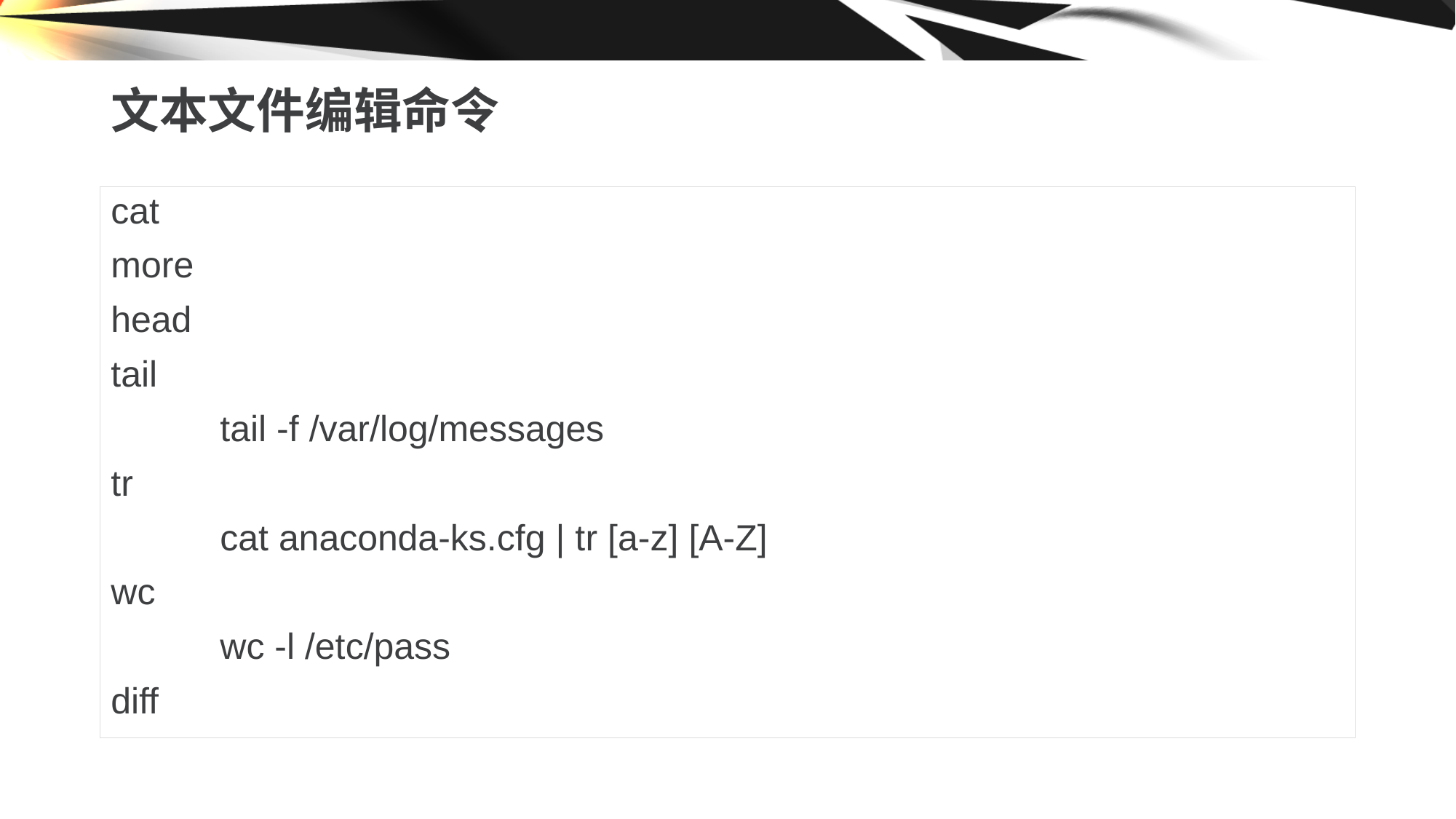

# 文本文件编辑命令
cat
more
head
tail
	tail -f /var/log/messages
tr
	cat anaconda-ks.cfg | tr [a-z] [A-Z]
wc
	wc -l /etc/pass
diff